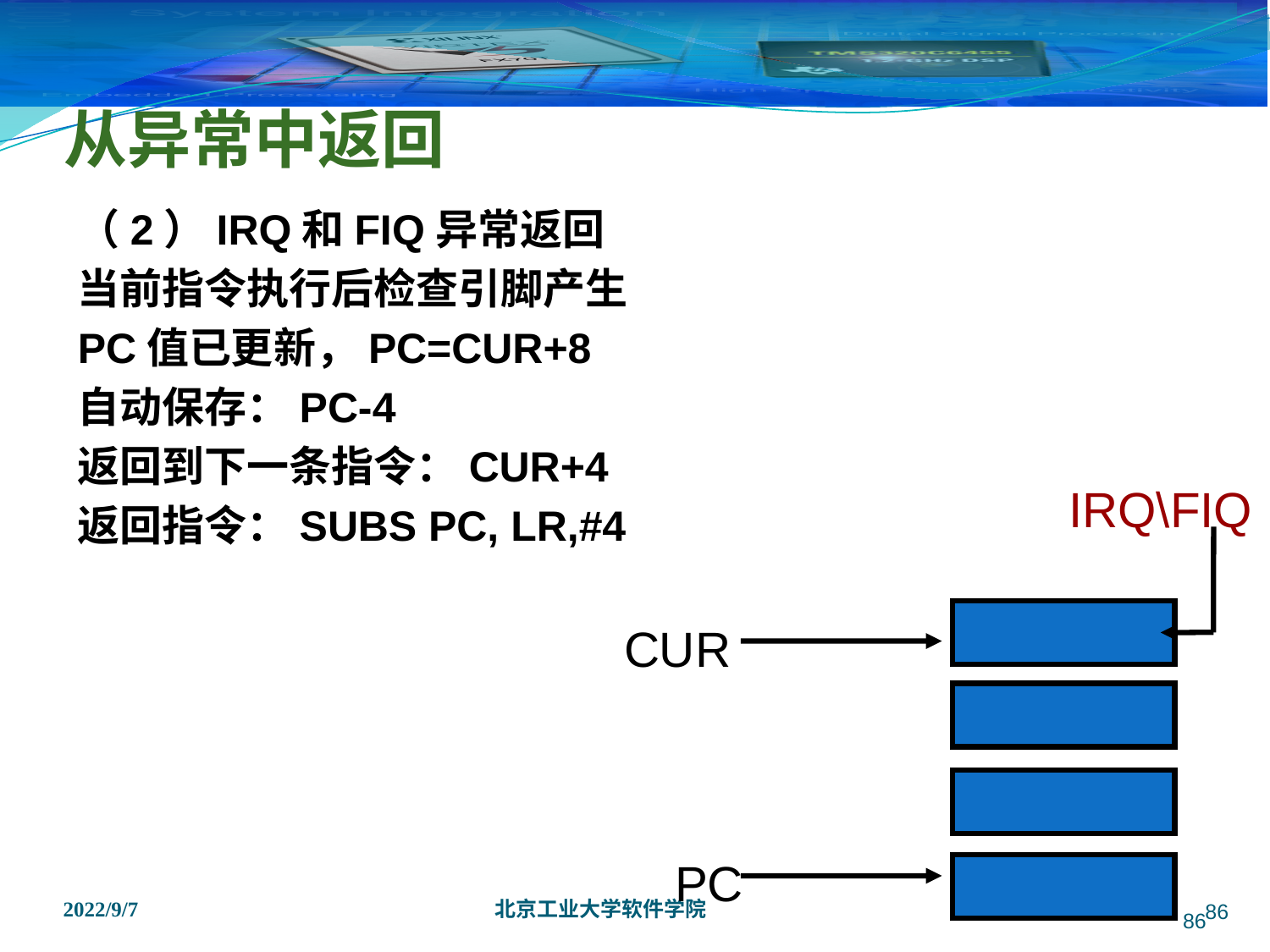

# 从异常中返回
（2）IRQ和FIQ异常返回
当前指令执行后检查引脚产生
PC值已更新，PC=CUR+8
自动保存：PC-4
返回到下一条指令：CUR+4
返回指令：SUBS PC, LR,#4

IRQ\FIQ

CUR

PC

86